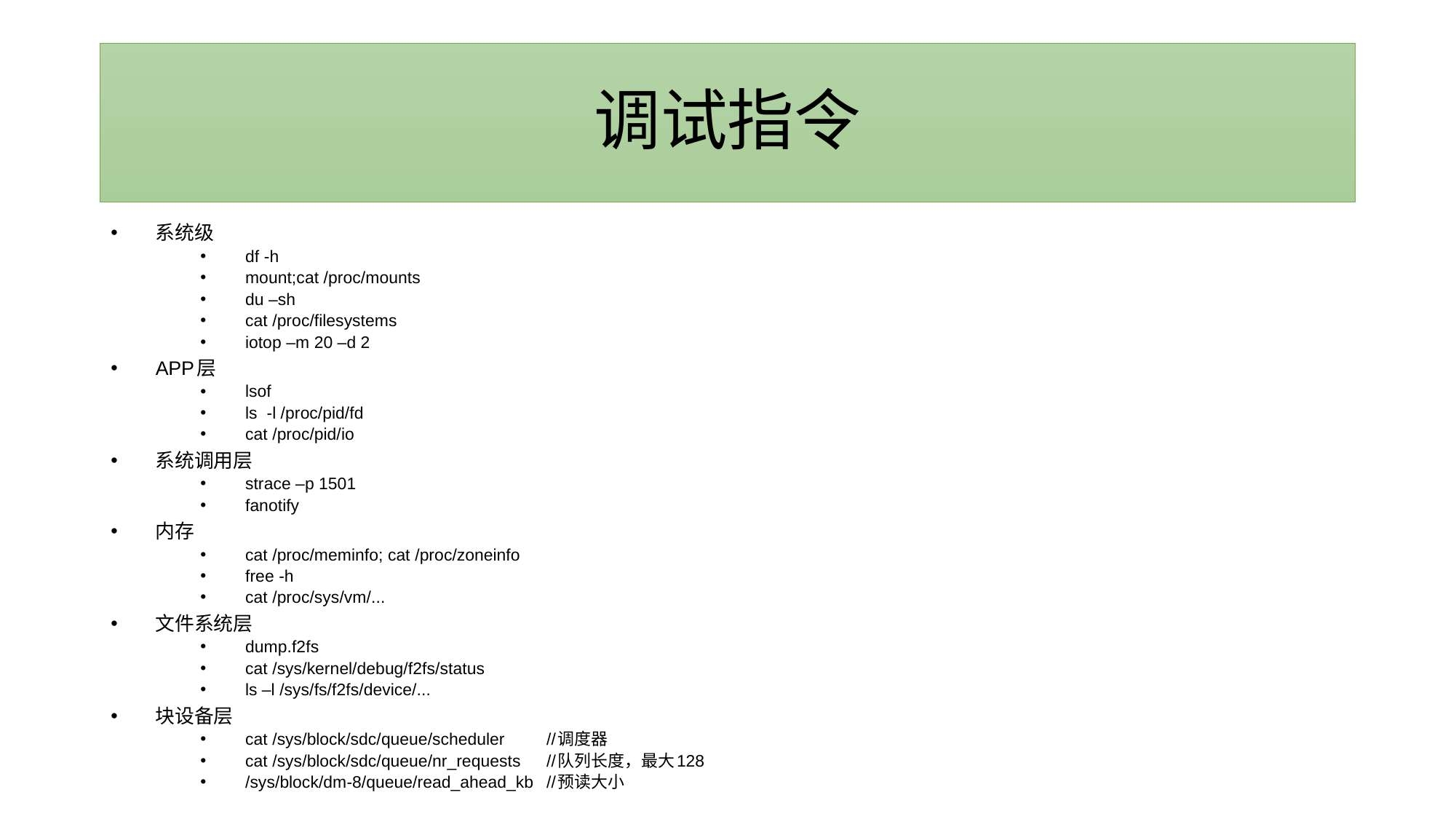

调试指令
系统级
df -h
mount;cat /proc/mounts
du –sh
cat /proc/filesystems
iotop –m 20 –d 2
APP层
lsof
ls  -l /proc/pid/fd
cat /proc/pid/io
系统调用层
strace –p 1501
fanotify
内存
cat /proc/meminfo; cat /proc/zoneinfo
free -h
cat /proc/sys/vm/...
文件系统层
dump.f2fs
cat /sys/kernel/debug/f2fs/status
ls –l /sys/fs/f2fs/device/...
块设备层
cat /sys/block/sdc/queue/scheduler	//调度器
cat /sys/block/sdc/queue/nr_requests	//队列长度，最大128
/sys/block/dm-8/queue/read_ahead_kb	//预读大小